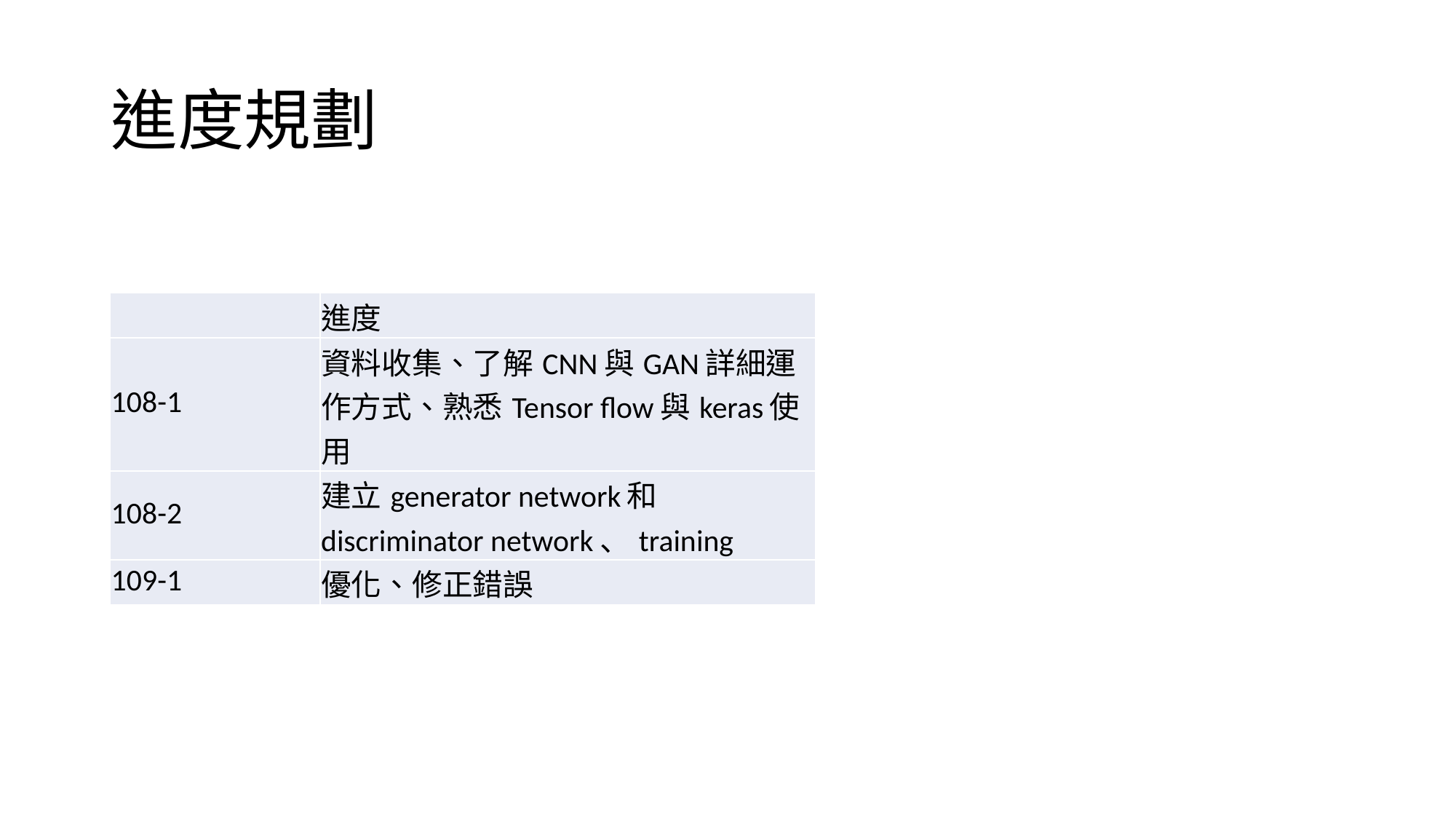

# 進度規劃
|  | 進度 |
| --- | --- |
| 108-1 | 資料收集、了解CNN與GAN詳細運作方式、熟悉Tensor flow與keras使用 |
| 108-2 | 建立generator network和discriminator network、training |
| 109-1 | 優化、修正錯誤 |